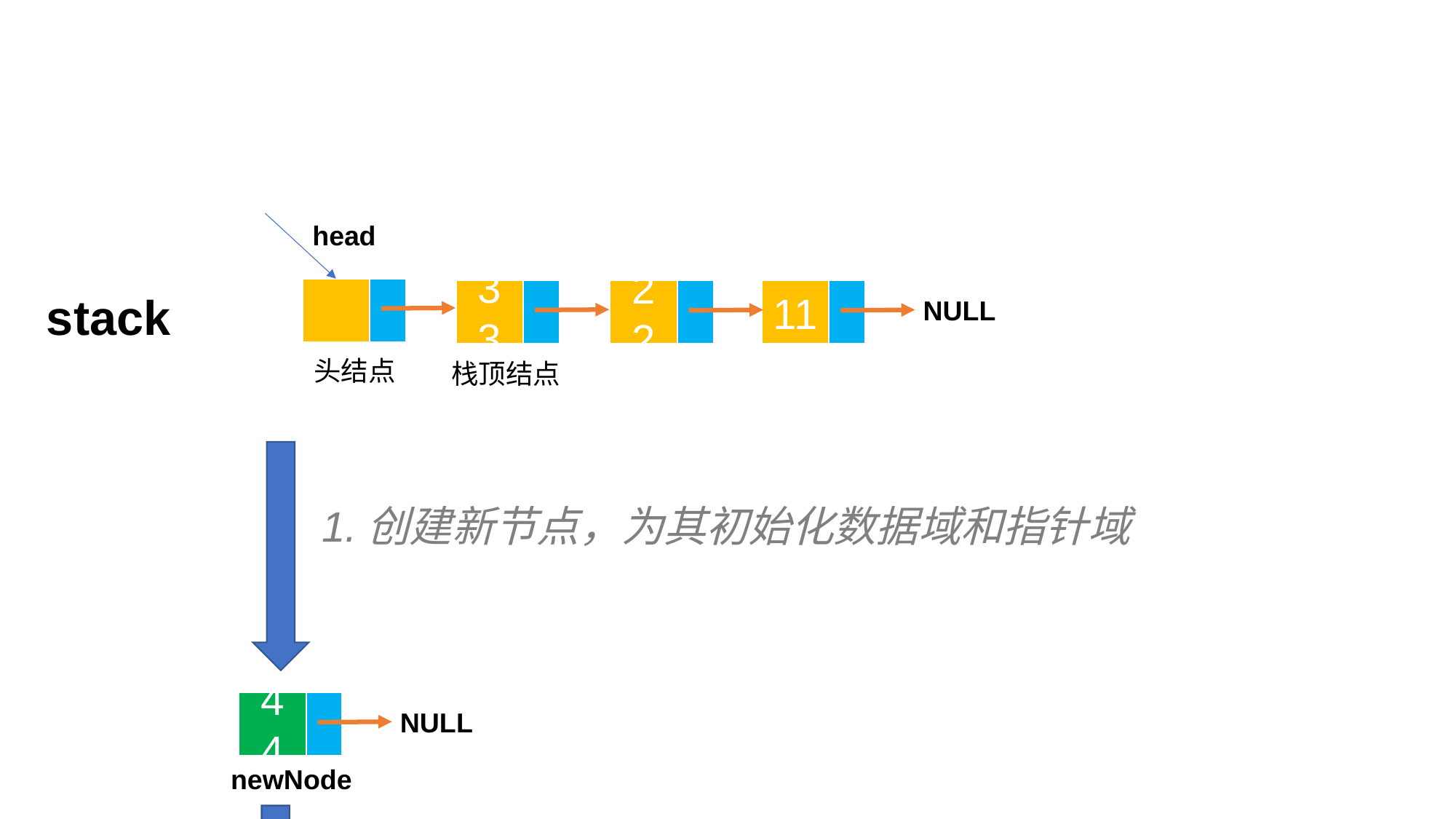

head
ele=44

33

22

11

stack
NULL
头结点
栈顶结点

1.创建新节点，为其初始化数据域和指针域
44

NULL
newNode

2.将新节点入栈，成为栈顶结点
head

33

22

11

stack
NULL
头结点
栈顶结点
②head->next=newNode
①newNode->next=head->next
44

NULL
newNode
head
33

22

11

44

stack
NULL
头结点
栈顶结点